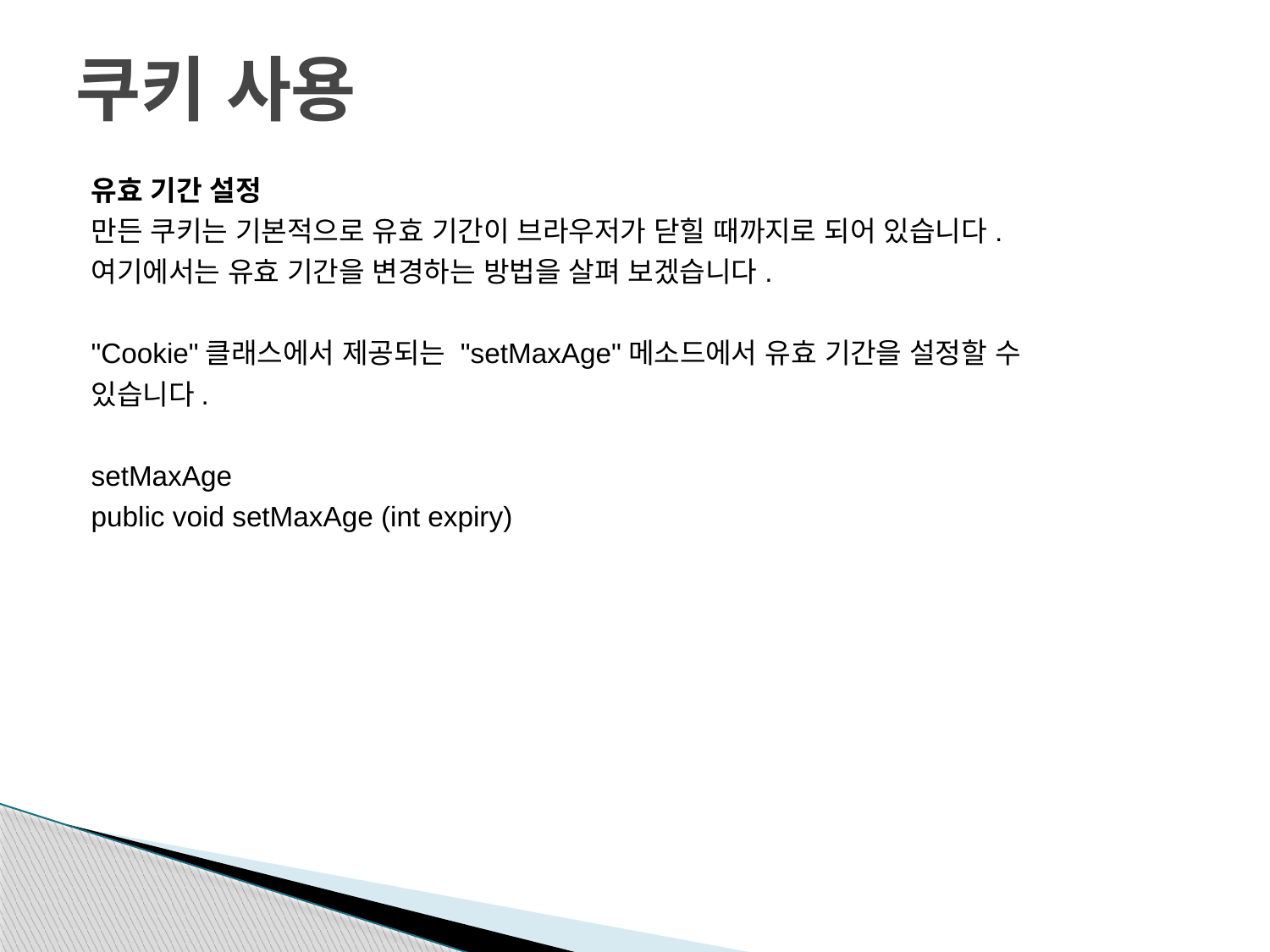

# 쿠키 사용
유효 기간 설정
만든 쿠키는 기본적으로 유효 기간이 브라우저가 닫힐 때까지로 되어 있습니다.
여기에서는 유효 기간을 변경하는 방법을 살펴 보겠습니다.

"Cookie"클래스에서 제공되는 "setMaxAge"메소드에서 유효 기간을 설정할 수
있습니다.

setMaxAge
public void setMaxAge (int expiry)